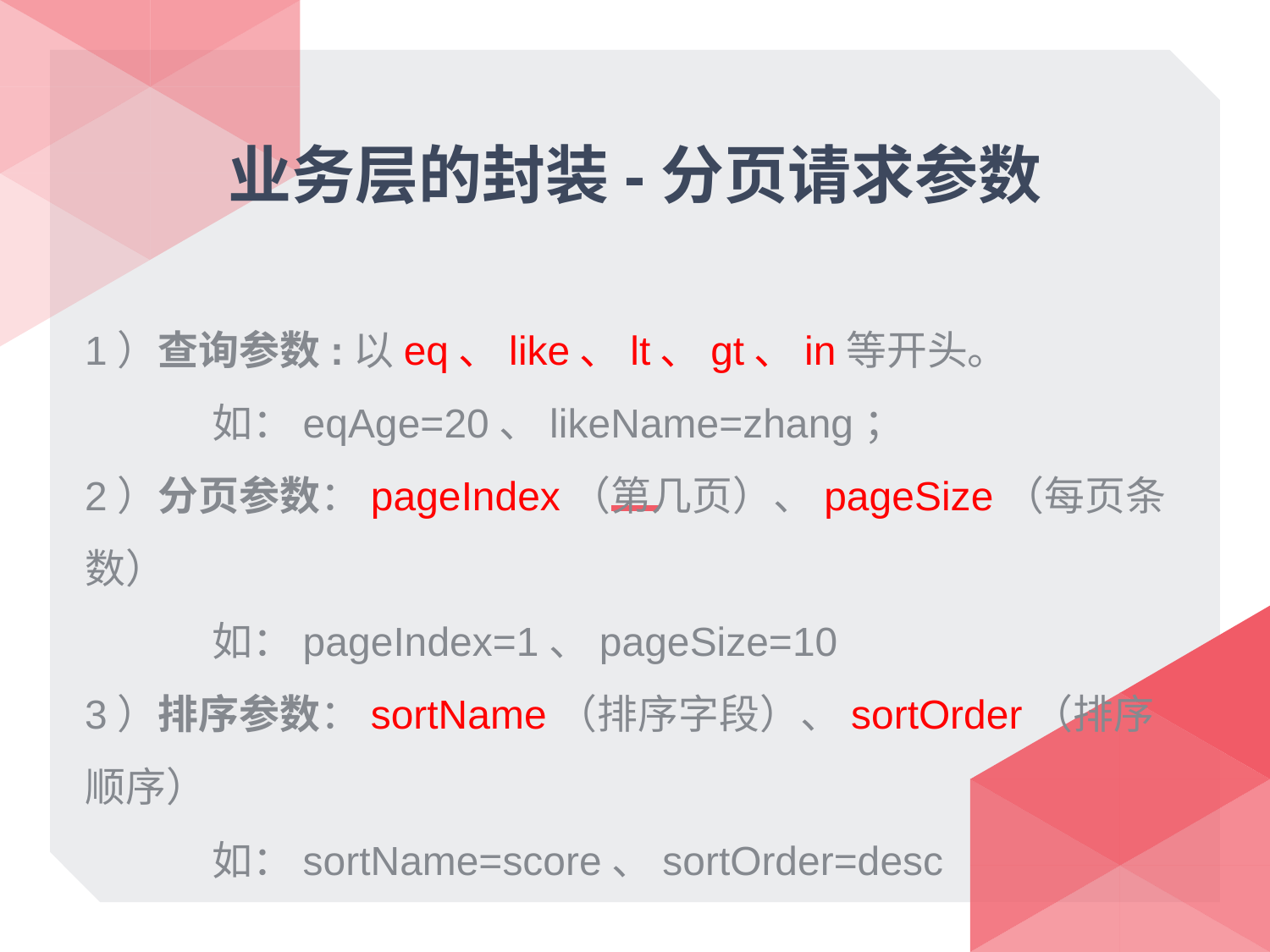

# 业务层的封装-分页请求参数
1）查询参数:以eq、like、lt、gt、in等开头。
	如：eqAge=20、likeName=zhang；
2）分页参数：pageIndex（第几页）、pageSize（每页条数）
	如：pageIndex=1、pageSize=10
3）排序参数：sortName（排序字段）、sortOrder（排序顺序）
	如：sortName=score、sortOrder=desc